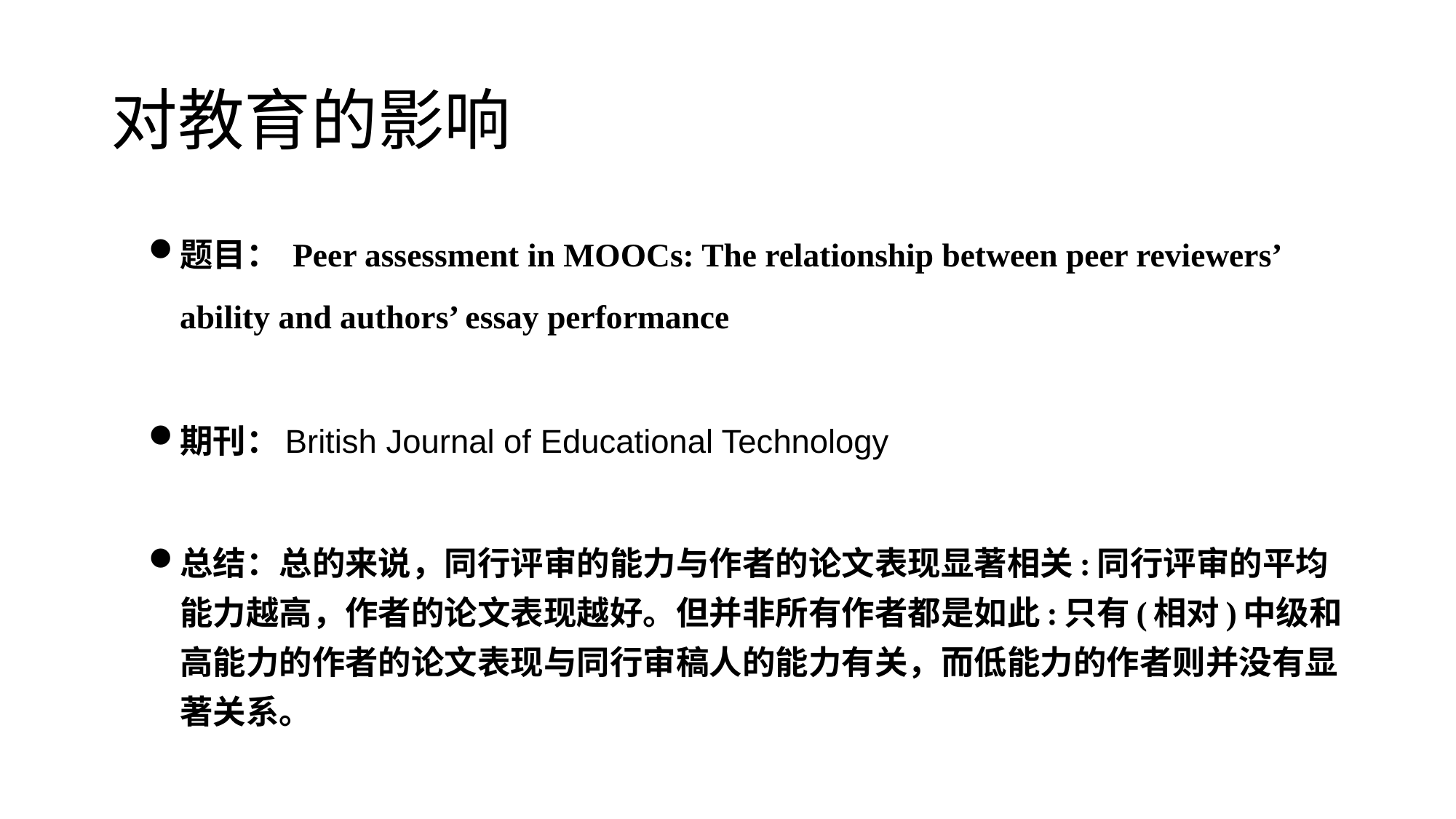

# 对教育的影响

题目： Peer assessment in MOOCs: The relationship between peer reviewers’ ability and authors’ essay performance

期刊：British Journal of Educational Technology

总结：总的来说，同行评审的能力与作者的论文表现显著相关:同行评审的平均能力越高，作者的论文表现越好。但并非所有作者都是如此:只有(相对)中级和高能力的作者的论文表现与同行审稿人的能力有关，而低能力的作者则并没有显著关系。